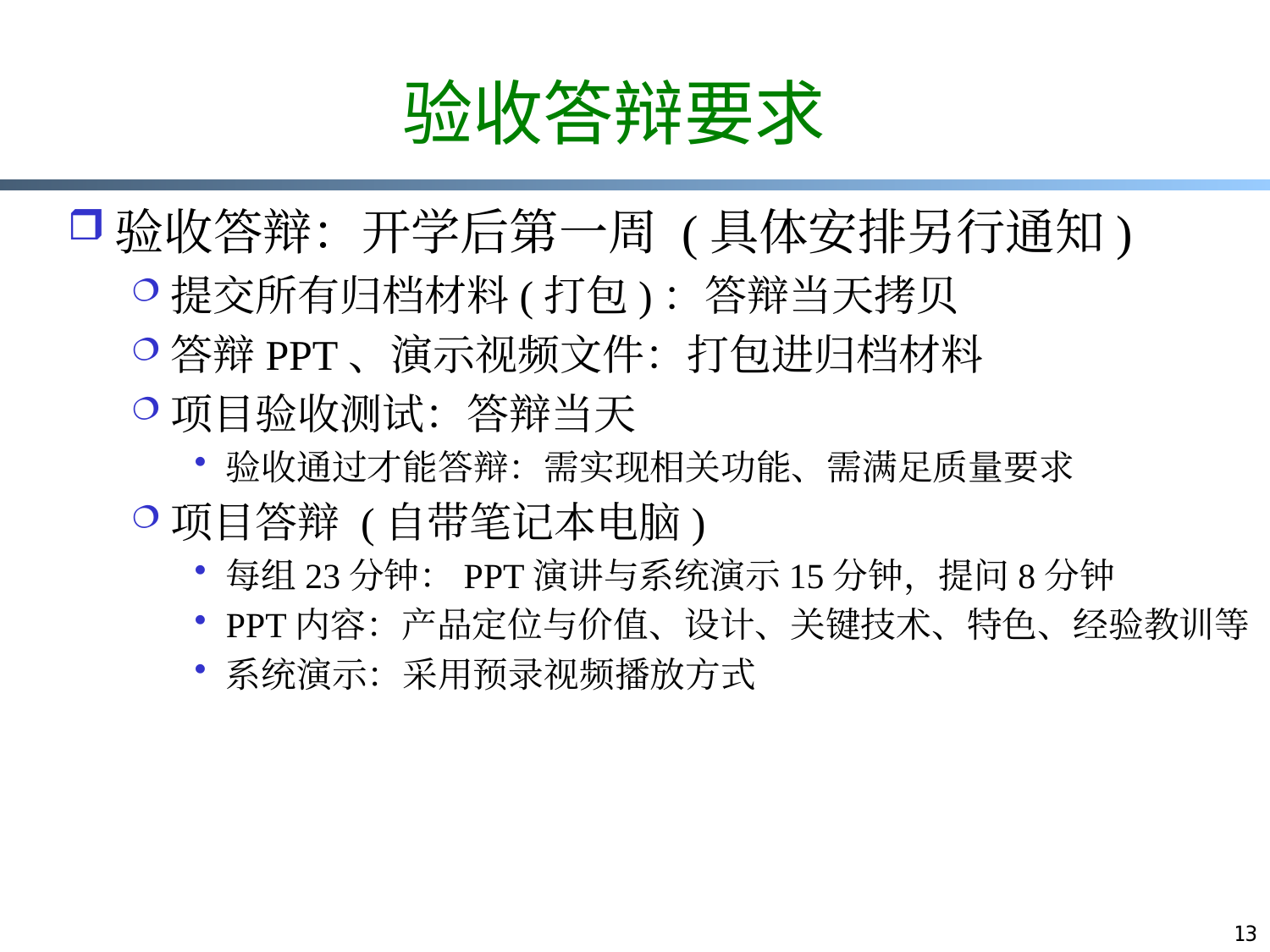

# 验收答辩要求
验收答辩：开学后第一周 (具体安排另行通知)
提交所有归档材料(打包)：答辩当天拷贝
答辩PPT、演示视频文件：打包进归档材料
项目验收测试：答辩当天
验收通过才能答辩：需实现相关功能、需满足质量要求
项目答辩 (自带笔记本电脑)
每组23分钟：PPT演讲与系统演示15分钟，提问8分钟
PPT内容：产品定位与价值、设计、关键技术、特色、经验教训等
系统演示：采用预录视频播放方式

13